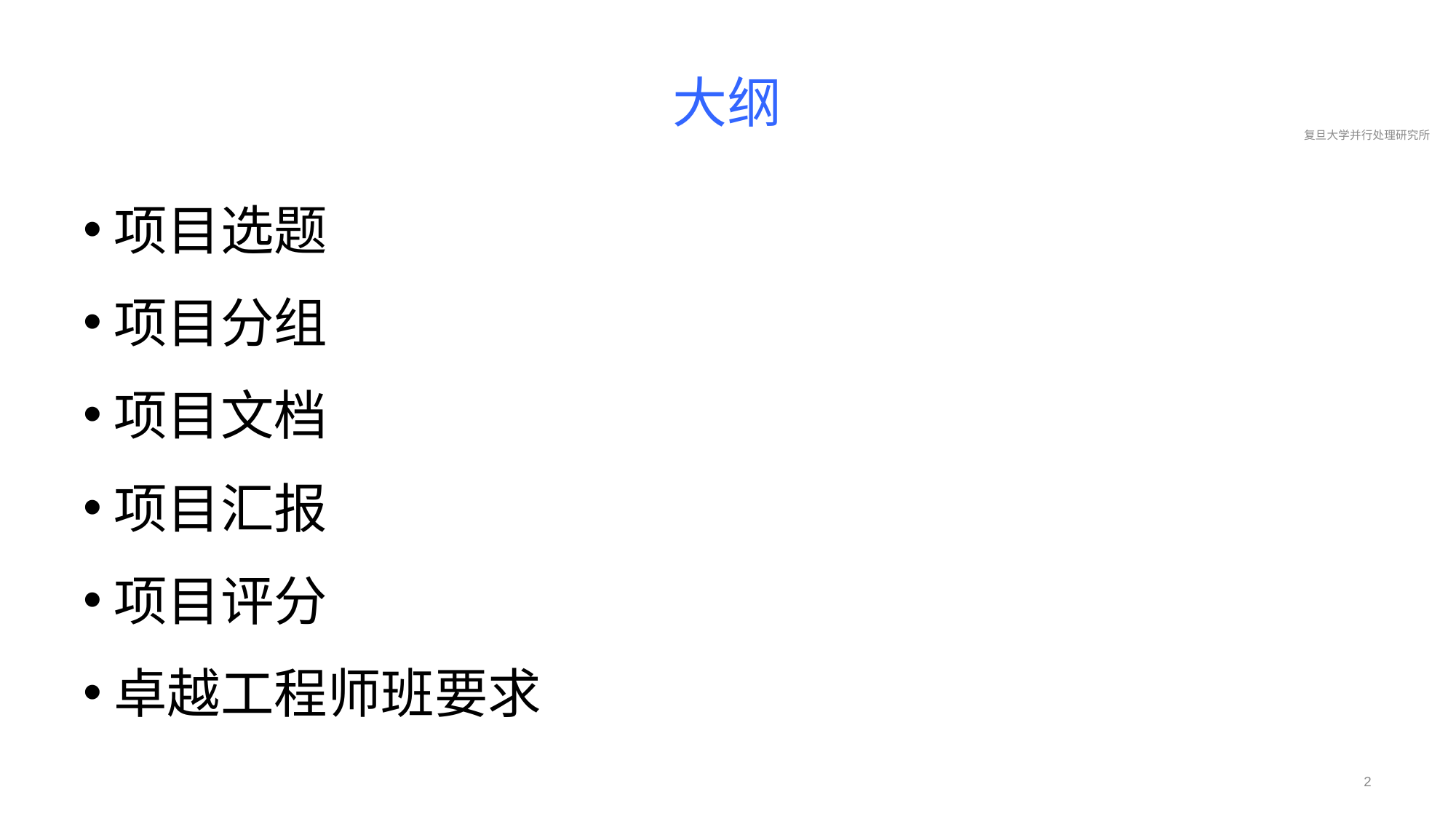

# 大纲
复旦大学并行处理研究所
项目选题
项目分组
项目文档
项目汇报
项目评分
卓越工程师班要求
2